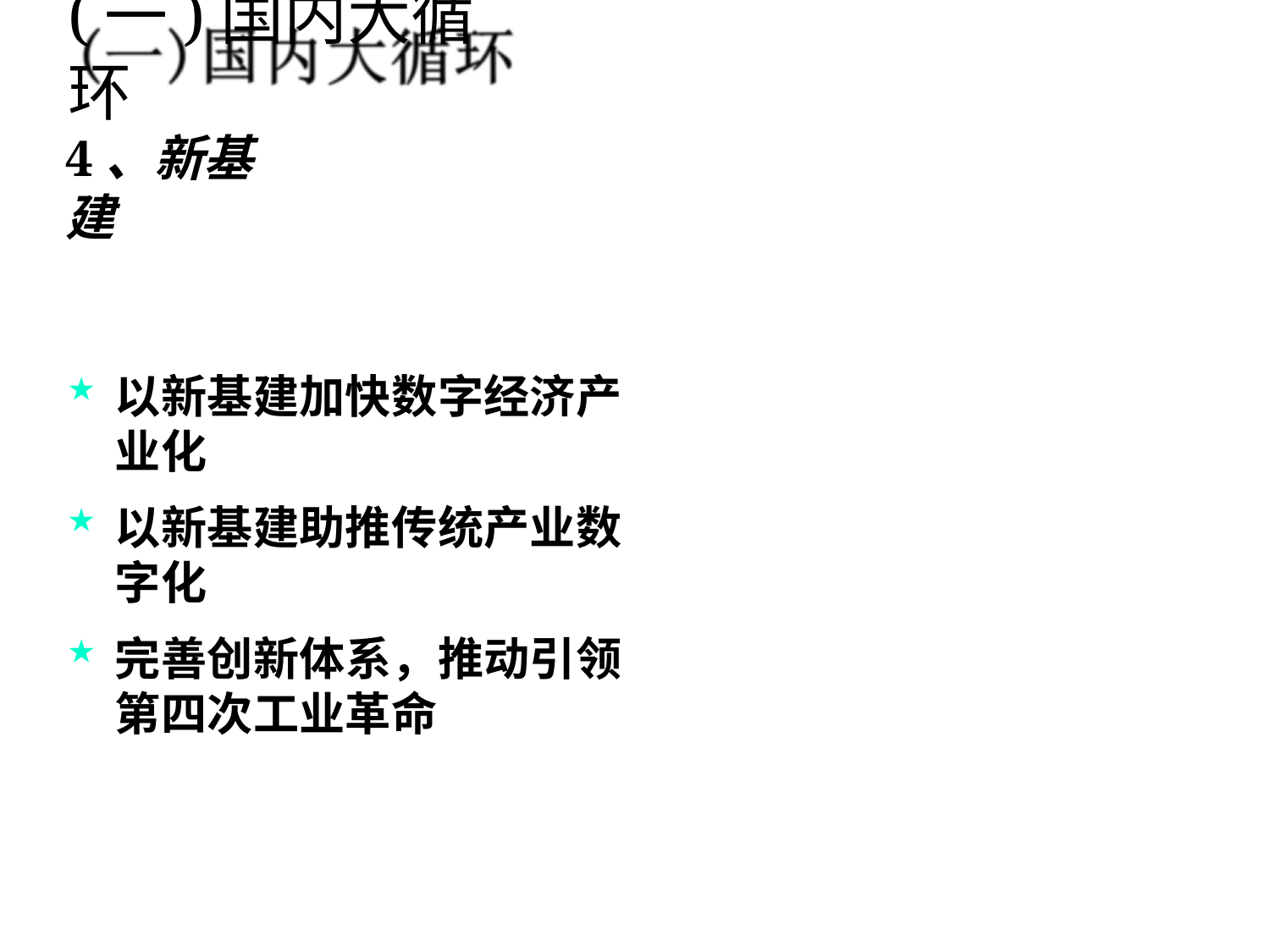

# (一)国内大循环
4、新基建
以新基建加快数字经济产 业化
以新基建助推传统产业数 字化
完善创新体系，推动引领 第四次工业革命